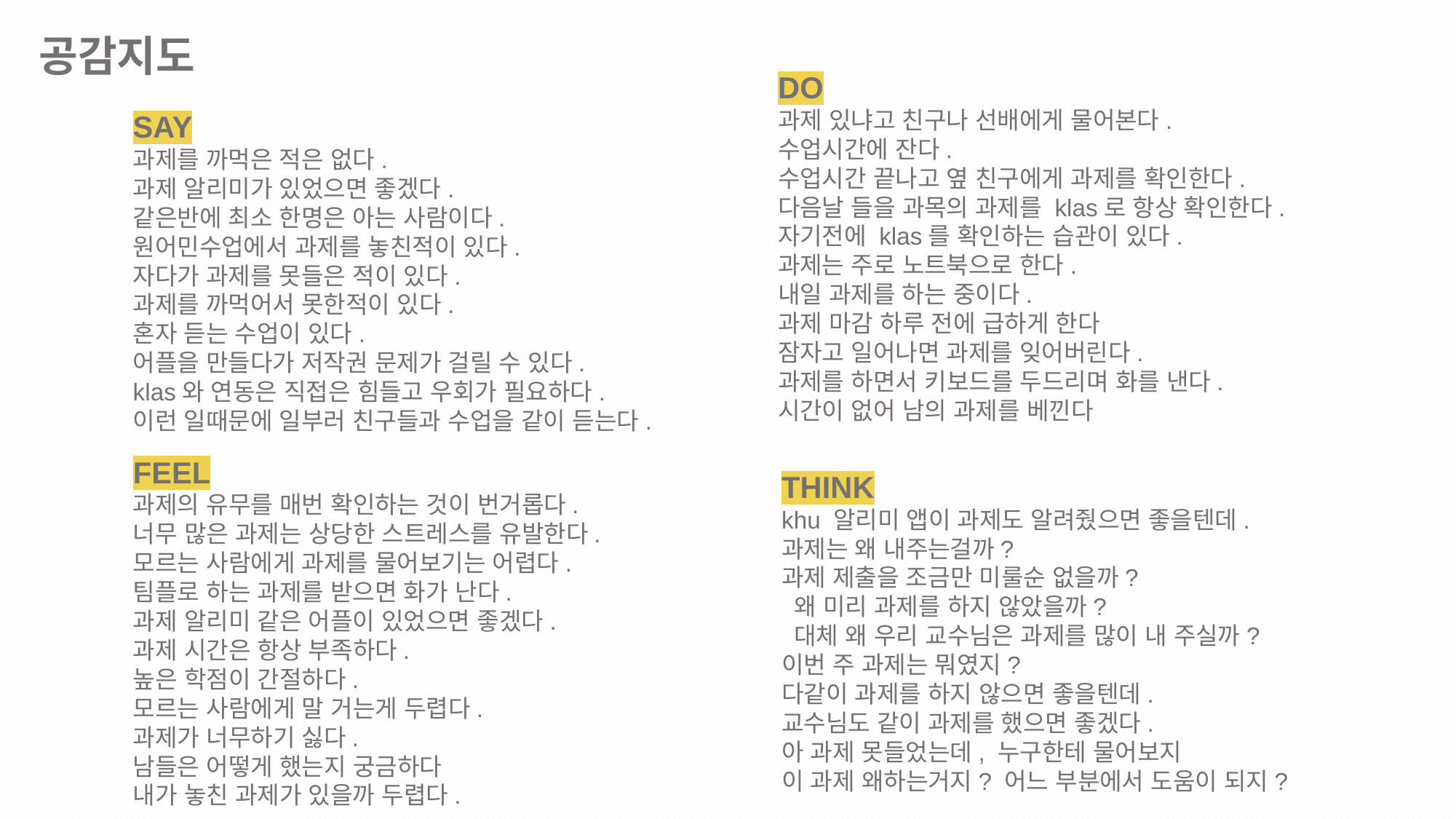

공감지도

DO
과제 있냐고 친구나 선배에게 물어본다.
수업시간에 잔다.
수업시간 끝나고 옆 친구에게 과제를 확인한다.
다음날 들을 과목의 과제를 klas로 항상 확인한다.
자기전에 klas를 확인하는 습관이 있다.
과제는 주로 노트북으로 한다.
내일 과제를 하는 중이다.
과제 마감 하루 전에 급하게 한다
잠자고 일어나면 과제를 잊어버린다.
과제를 하면서 키보드를 두드리며 화를 낸다.
시간이 없어 남의 과제를 베낀다
SAY
과제를 까먹은 적은 없다.
과제 알리미가 있었으면 좋겠다.
같은반에 최소 한명은 아는 사람이다.
원어민수업에서 과제를 놓친적이 있다.
자다가 과제를 못들은 적이 있다.
과제를 까먹어서 못한적이 있다.
혼자 듣는 수업이 있다.
어플을 만들다가 저작권 문제가 걸릴 수 있다.
klas와 연동은 직접은 힘들고 우회가 필요하다.
이런 일때문에 일부러 친구들과 수업을 같이 듣는다.

FEEL
과제의 유무를 매번 확인하는 것이 번거롭다.
너무 많은 과제는 상당한 스트레스를 유발한다.
모르는 사람에게 과제를 물어보기는 어렵다.
팀플로 하는 과제를 받으면 화가 난다.
과제 알리미 같은 어플이 있었으면 좋겠다.
과제 시간은 항상 부족하다.
높은 학점이 간절하다.
모르는 사람에게 말 거는게 두렵다.
과제가 너무하기 싫다.
남들은 어떻게 했는지 궁금하다
내가 놓친 과제가 있을까 두렵다.

THINK
khu 알리미 앱이 과제도 알려줬으면 좋을텐데.
과제는 왜 내주는걸까?
과제 제출을 조금만 미룰순 없을까?
 왜 미리 과제를 하지 않았을까?
 대체 왜 우리 교수님은 과제를 많이 내 주실까?
이번 주 과제는 뭐였지?
다같이 과제를 하지 않으면 좋을텐데.
교수님도 같이 과제를 했으면 좋겠다.
아 과제 못들었는데, 누구한테 물어보지
이 과제 왜하는거지? 어느 부분에서 도움이 되지?